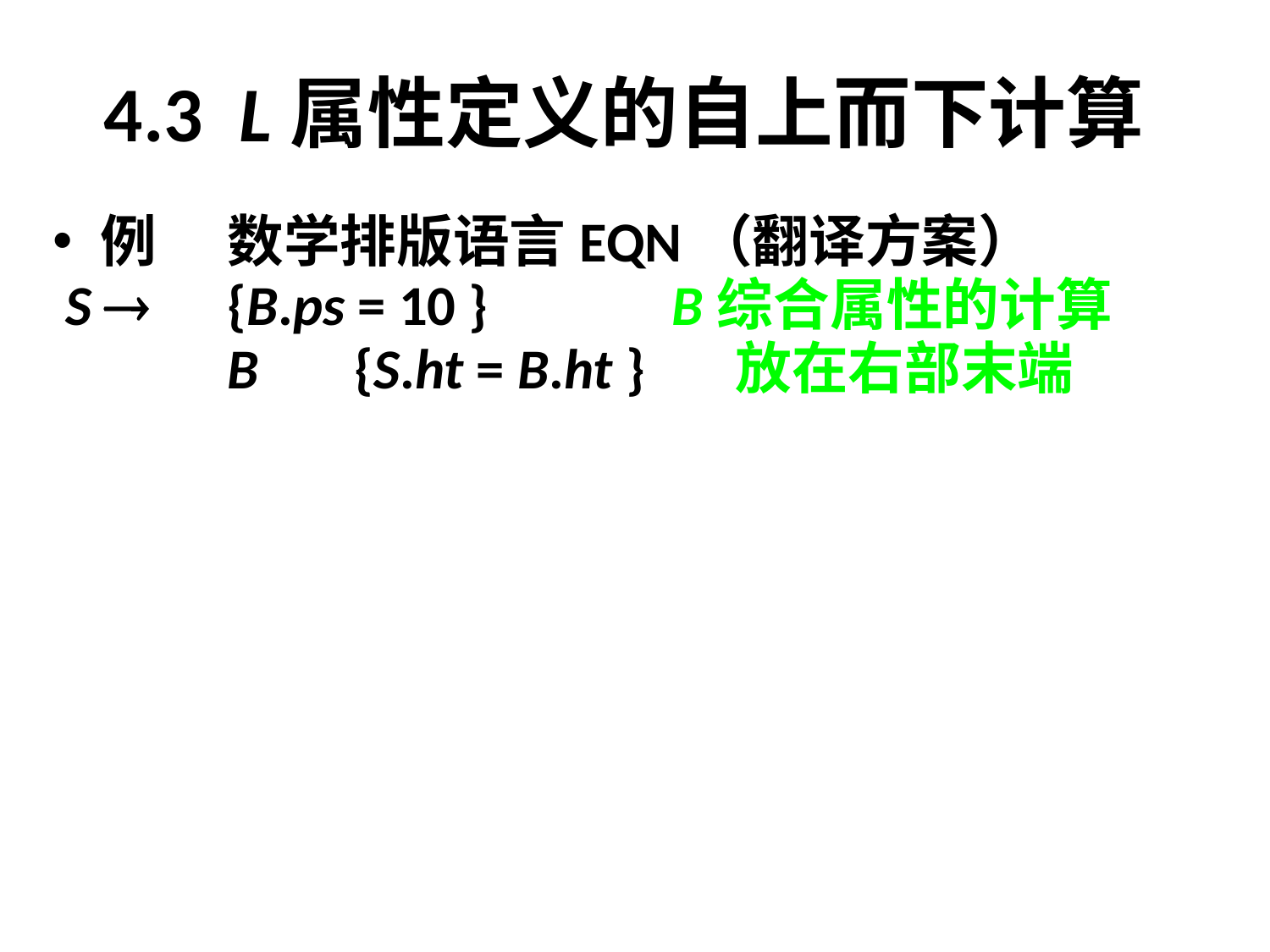

# 4.3  L属性定义的自上而下计算
例	数学排版语言EQN（翻译方案）
 S → 	{B.ps = 10 }	     B综合属性的计算
		B	{S.ht = B.ht }	放在右部末端